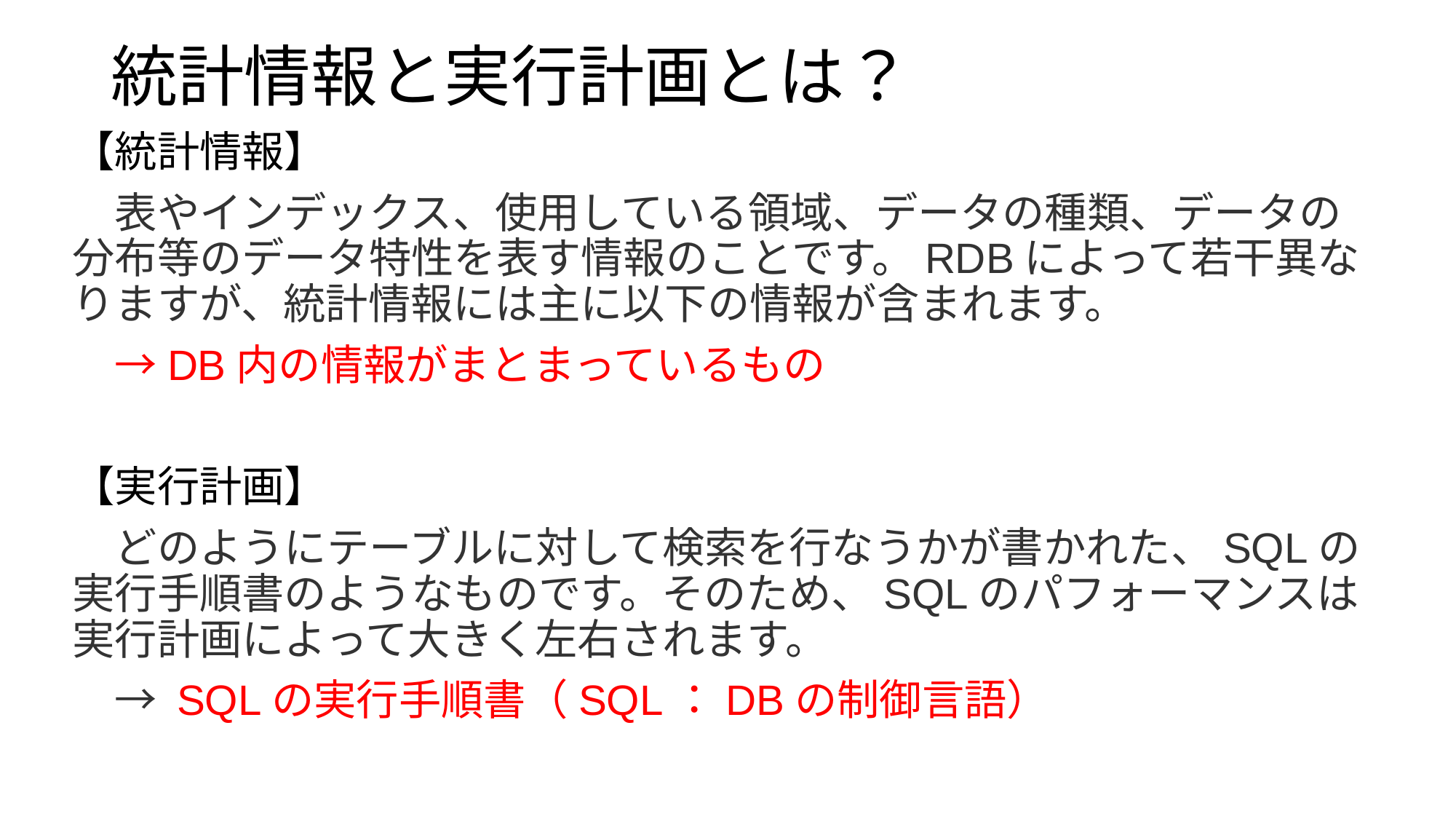

# 統計情報と実行計画とは？
【統計情報】
　表やインデックス、使用している領域、データの種類、データの分布等のデータ特性を表す情報のことです。RDBによって若干異なりますが、統計情報には主に以下の情報が含まれます。
　→DB内の情報がまとまっているもの

【実行計画】
　どのようにテーブルに対して検索を行なうかが書かれた、SQLの実行手順書のようなものです。そのため、SQLのパフォーマンスは実行計画によって大きく左右されます。
　→ SQLの実行手順書（SQL：DBの制御言語）